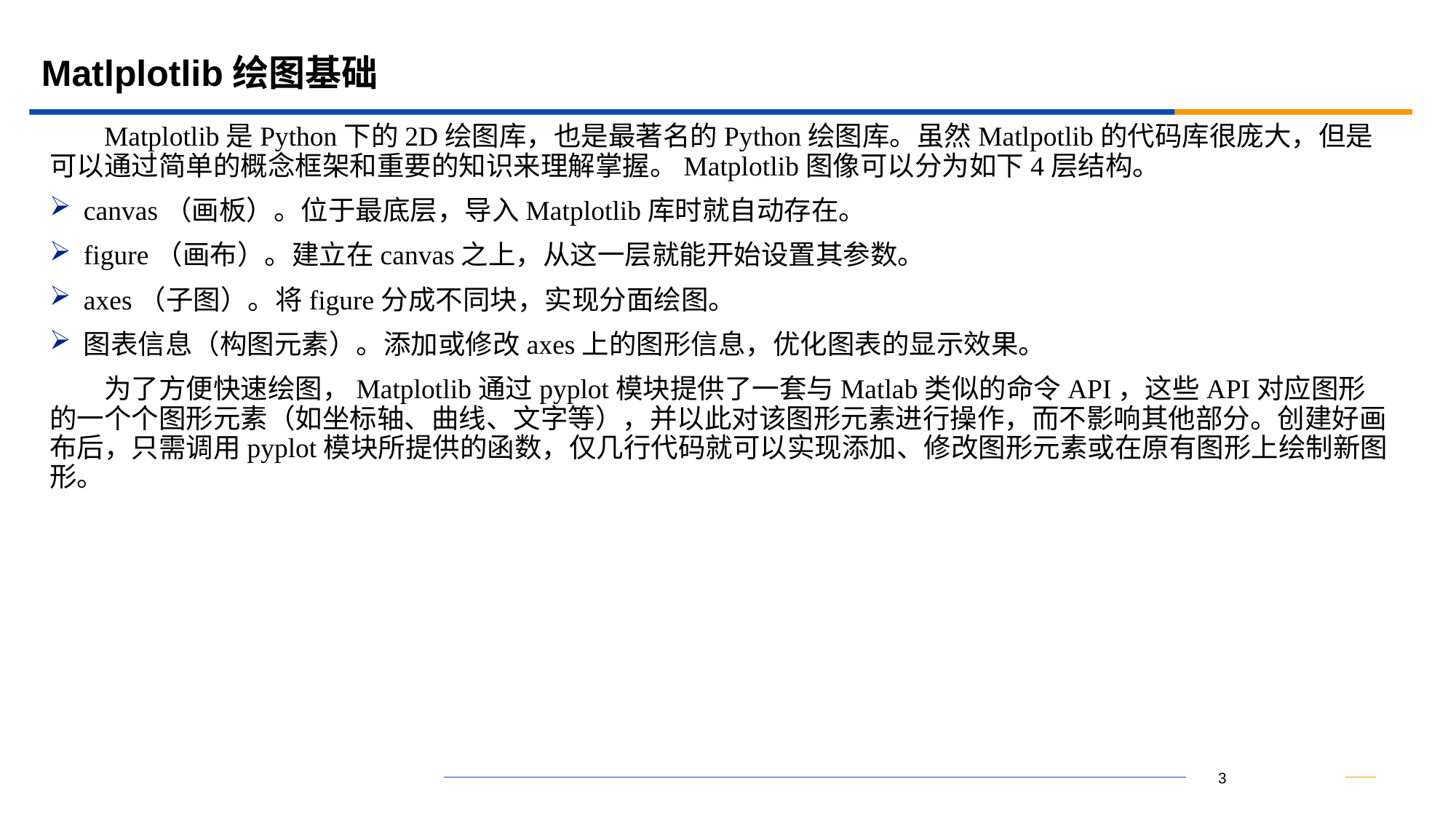

# Matlplotlib绘图基础
Matplotlib是Python下的2D绘图库，也是最著名的Python绘图库。虽然Matlpotlib的代码库很庞大，但是可以通过简单的概念框架和重要的知识来理解掌握。Matplotlib图像可以分为如下4层结构。
canvas（画板）。位于最底层，导入Matplotlib库时就自动存在。
figure（画布）。建立在canvas之上，从这一层就能开始设置其参数。
axes（子图）。将figure分成不同块，实现分面绘图。
图表信息（构图元素）。添加或修改axes上的图形信息，优化图表的显示效果。
为了方便快速绘图，Matplotlib通过pyplot模块提供了一套与Matlab类似的命令API，这些API对应图形的一个个图形元素（如坐标轴、曲线、文字等），并以此对该图形元素进行操作，而不影响其他部分。创建好画布后，只需调用pyplot模块所提供的函数，仅几行代码就可以实现添加、修改图形元素或在原有图形上绘制新图形。